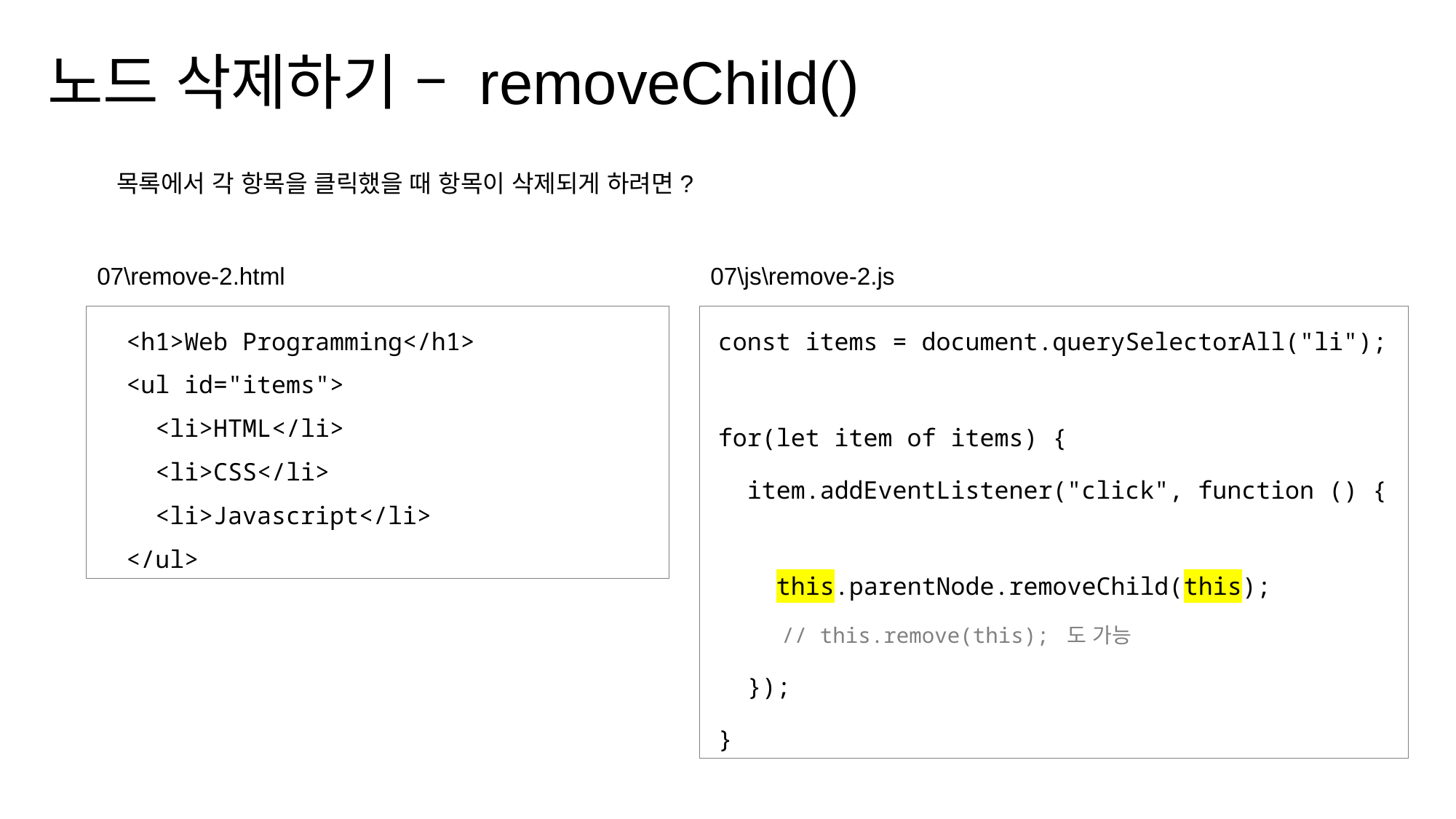

노드 삭제하기 – removeChild()
목록에서 각 항목을 클릭했을 때 항목이 삭제되게 하려면?
07\remove-2.html
07\js\remove-2.js
  <h1>Web Programming</h1>
  <ul id="items">
    <li>HTML</li>
    <li>CSS</li>
    <li>Javascript</li>
  </ul>
const items = document.querySelectorAll("li");
for(let item of items) {
  item.addEventListener("click", function () {
    this.parentNode.removeChild(this);
     // this.remove(this); 도 가능
  });
}